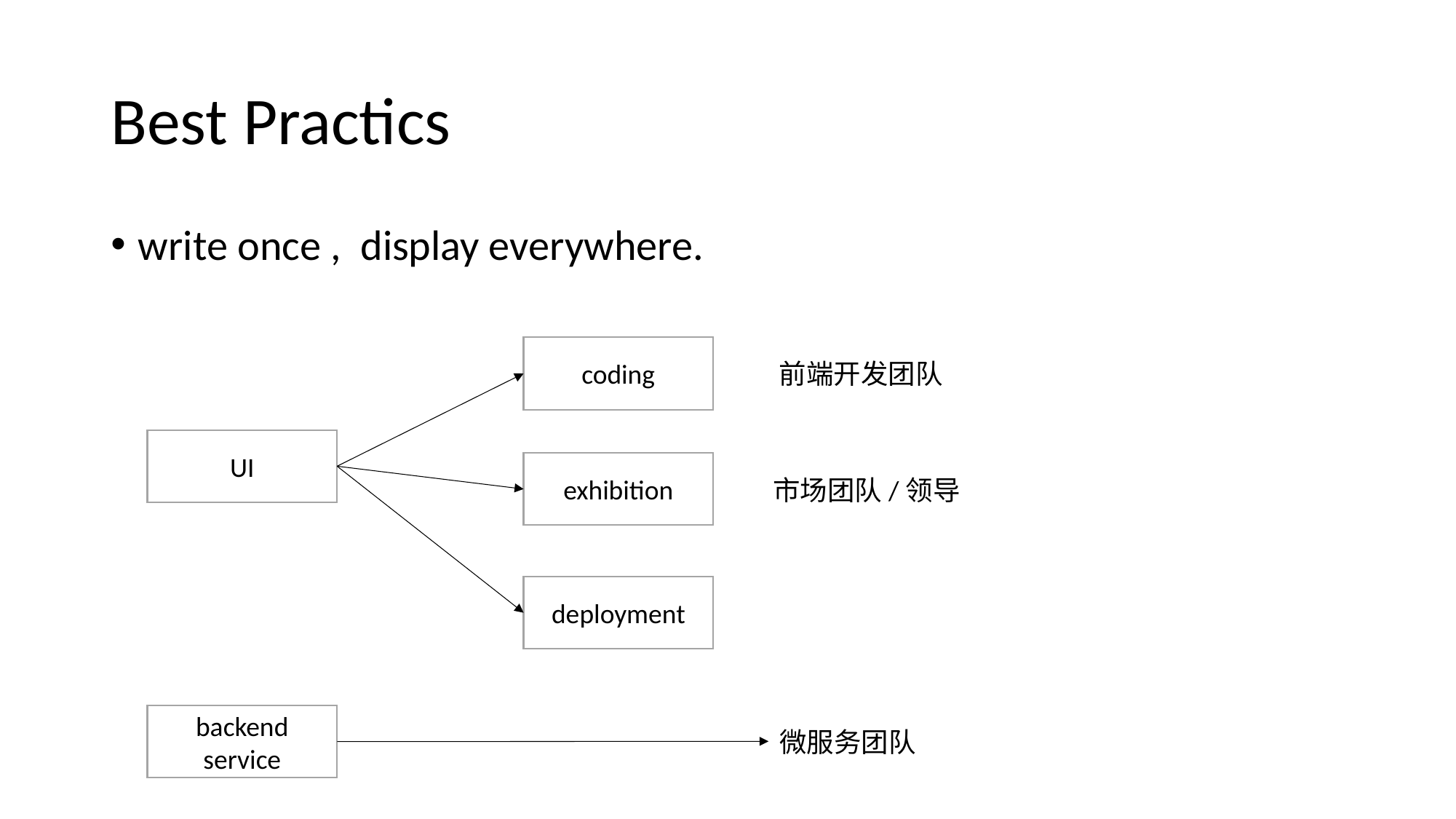

# Best Practics
write once ,  display everywhere.

coding
前端开发团队
UI
exhibition
市场团队/领导
deployment
backend service
微服务团队